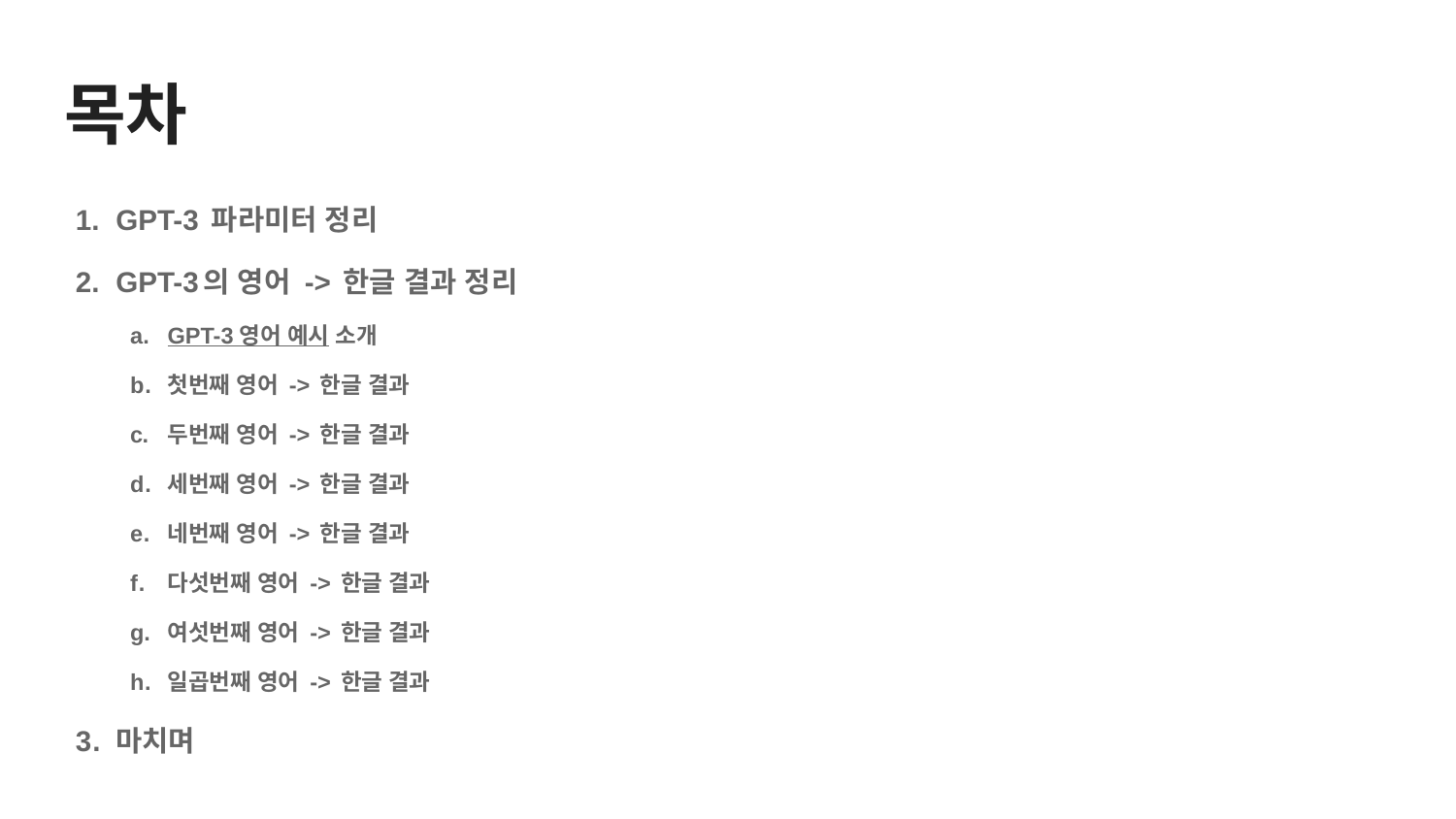

# 목차
GPT-3 파라미터 정리
GPT-3의 영어 -> 한글 결과 정리
GPT-3 영어 예시 소개
첫번째 영어 -> 한글 결과
두번째 영어 -> 한글 결과
세번째 영어 -> 한글 결과
네번째 영어 -> 한글 결과
다섯번째 영어 -> 한글 결과
여섯번째 영어 -> 한글 결과
일곱번째 영어 -> 한글 결과
마치며